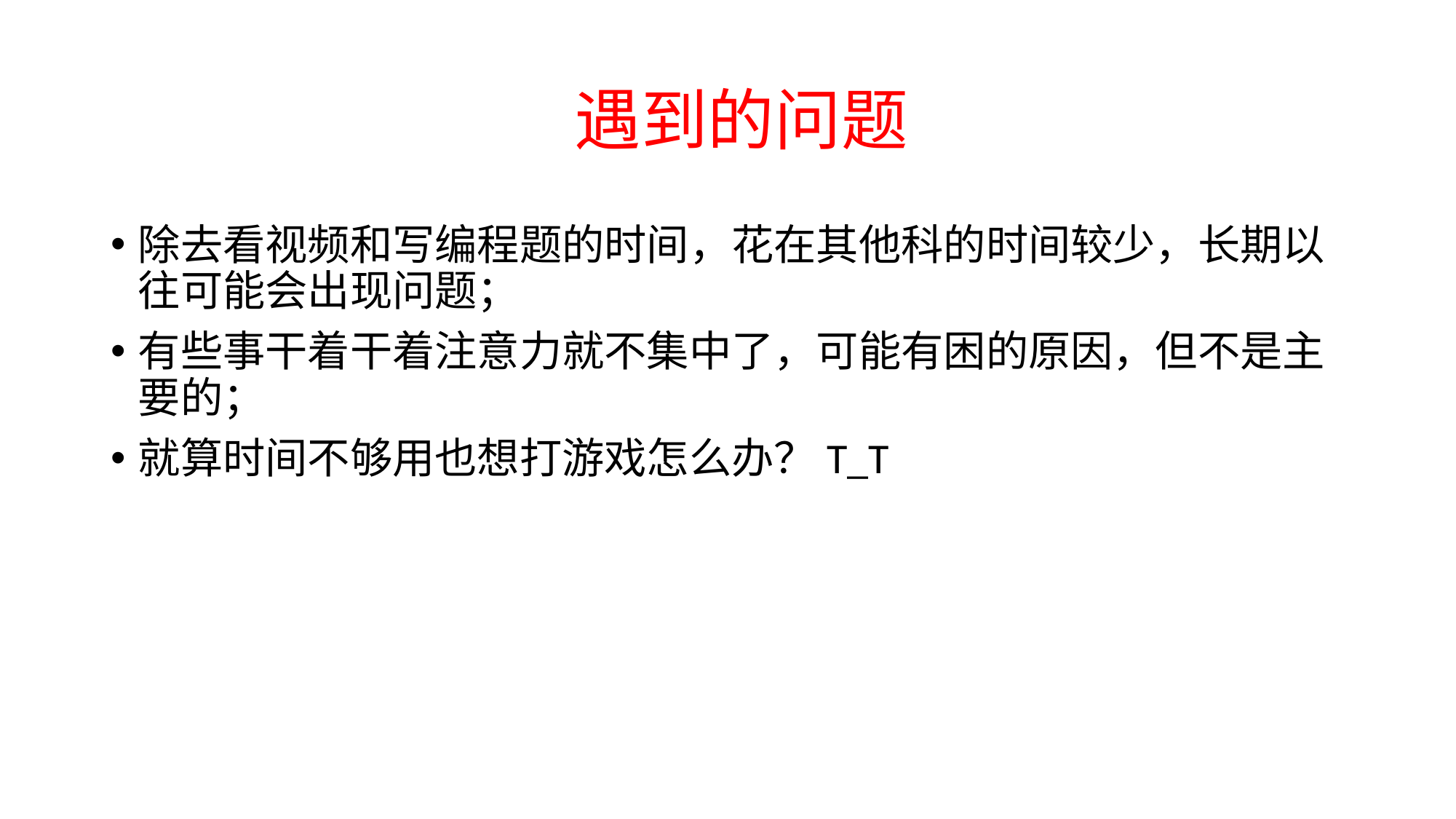

# 遇到的问题
除去看视频和写编程题的时间，花在其他科的时间较少，长期以往可能会出现问题；
有些事干着干着注意力就不集中了，可能有困的原因，但不是主要的；
就算时间不够用也想打游戏怎么办？T_T